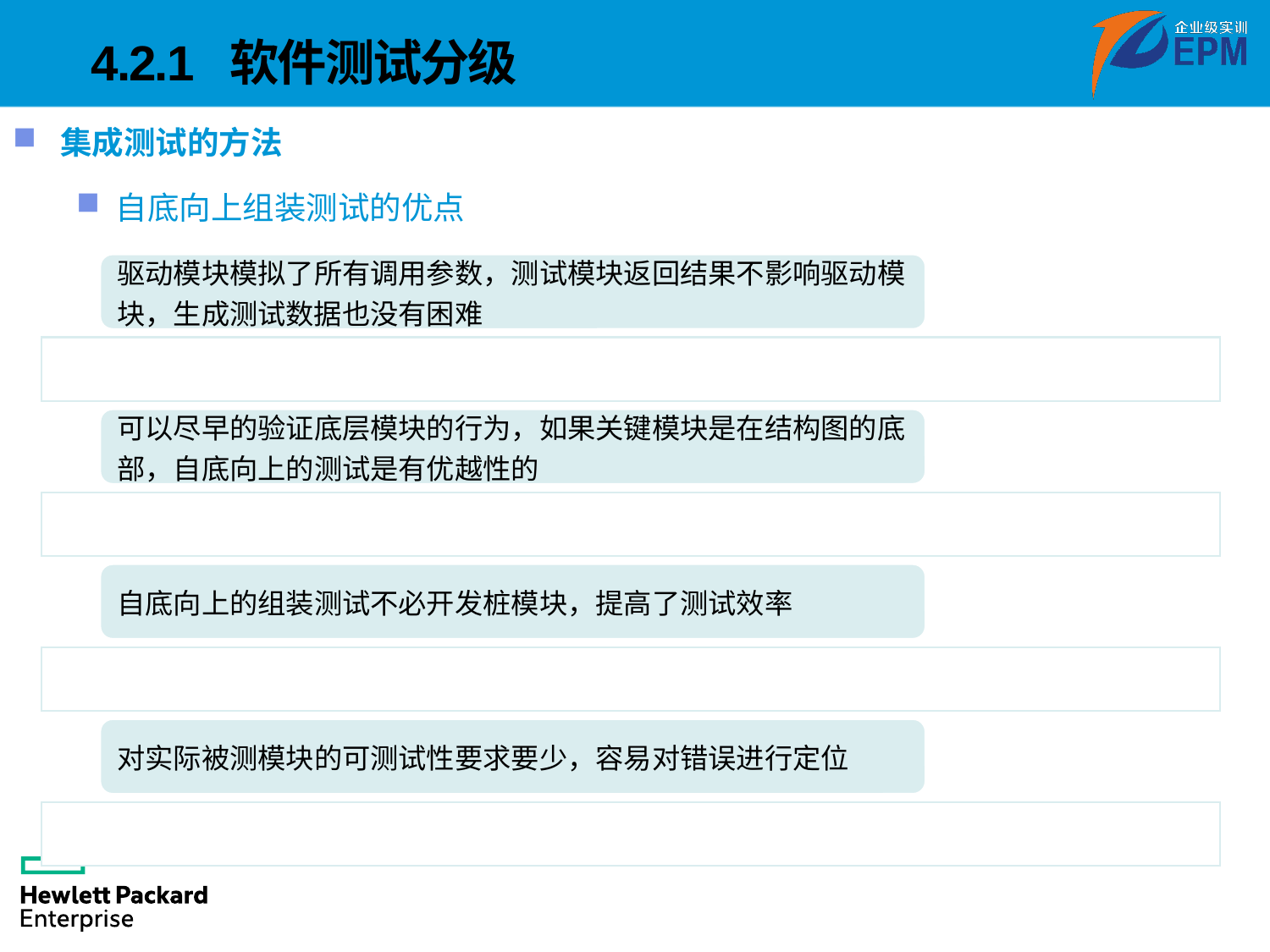

4.2.1  软件测试分级
集成测试的方法
自底向上组装测试的优点
驱动模块模拟了所有调用参数，测试模块返回结果不影响驱动模块，生成测试数据也没有困难
可以尽早的验证底层模块的行为，如果关键模块是在结构图的底部，自底向上的测试是有优越性的
自底向上的组装测试不必开发桩模块，提高了测试效率
对实际被测模块的可测试性要求要少，容易对错误进行定位